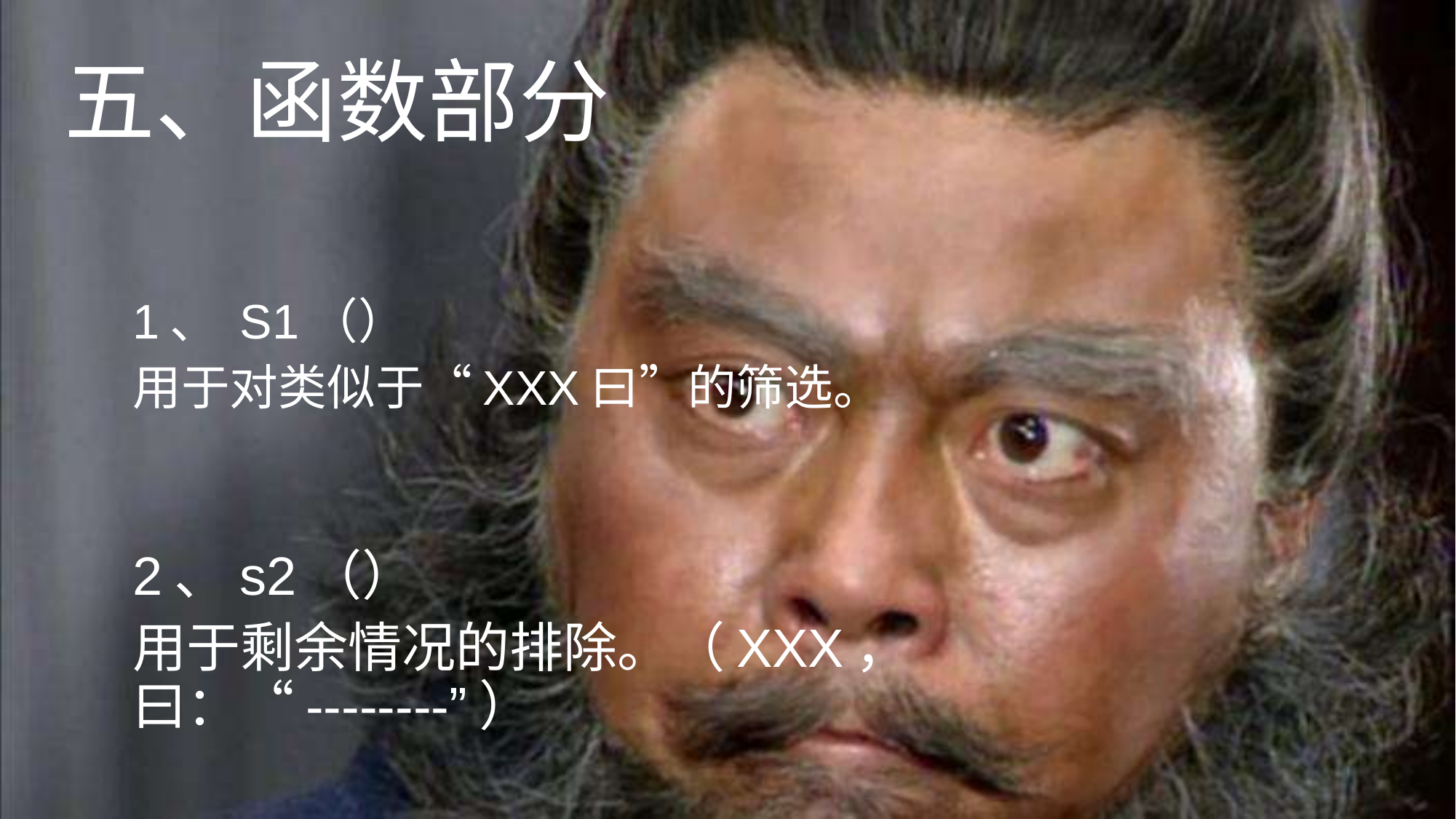

# 五、函数部分

1、 S1（）
用于对类似于“XXX曰”的筛选。

2、s2（）
用于剩余情况的排除。（XXX，曰：“--------”）